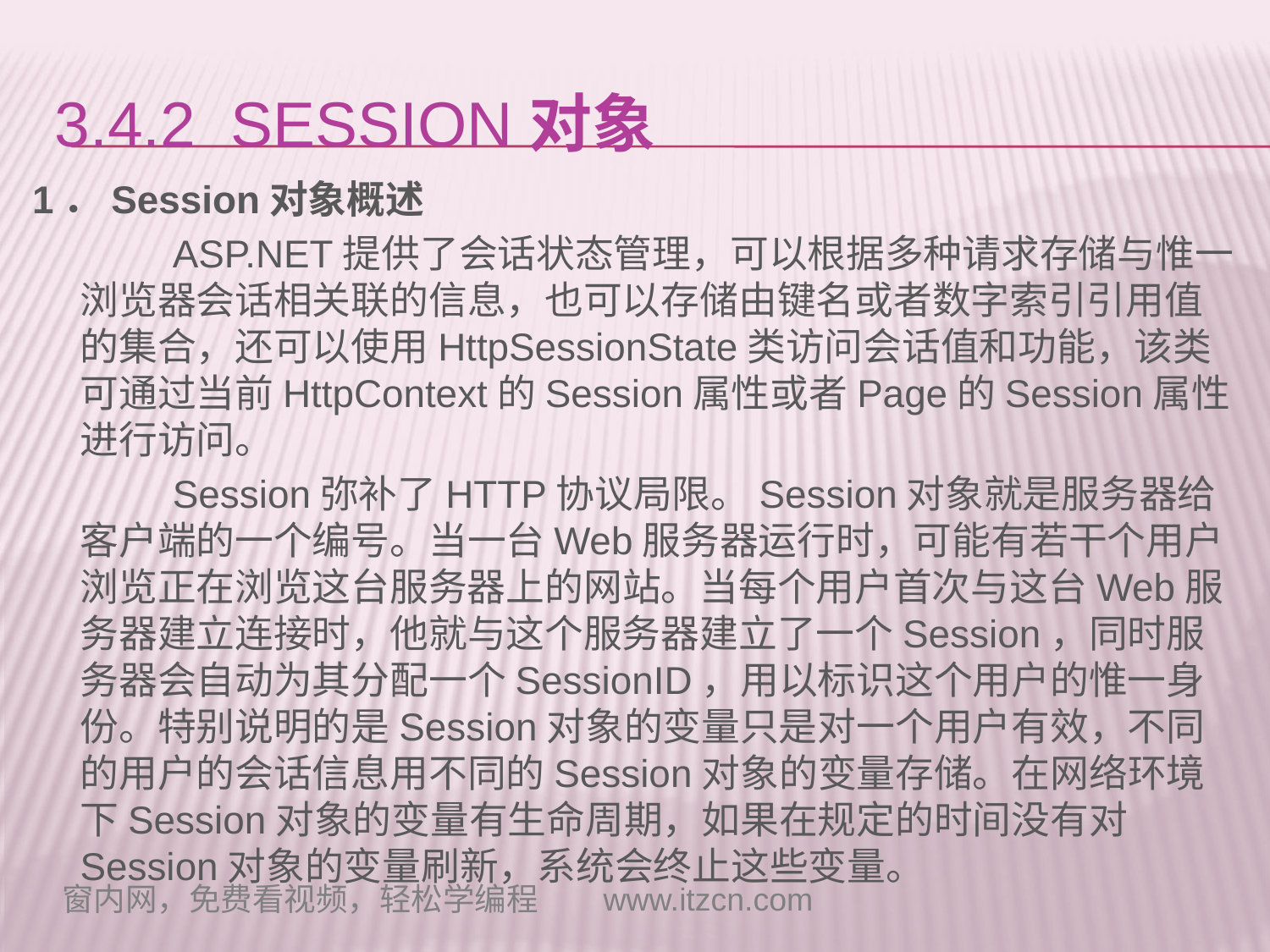

# 3.4.2  Session对象
1．Session对象概述
             ASP.NET提供了会话状态管理，可以根据多种请求存储与惟一浏览器会话相关联的信息，也可以存储由键名或者数字索引引用值的集合，还可以使用HttpSessionState类访问会话值和功能，该类可通过当前HttpContext的Session属性或者Page的Session属性进行访问。
             Session弥补了HTTP协议局限。Session对象就是服务器给客户端的一个编号。当一台Web服务器运行时，可能有若干个用户浏览正在浏览这台服务器上的网站。当每个用户首次与这台Web服务器建立连接时，他就与这个服务器建立了一个Session，同时服务器会自动为其分配一个SessionID，用以标识这个用户的惟一身份。特别说明的是Session对象的变量只是对一个用户有效，不同的用户的会话信息用不同的Session对象的变量存储。在网络环境下Session对象的变量有生命周期，如果在规定的时间没有对Session对象的变量刷新，系统会终止这些变量。